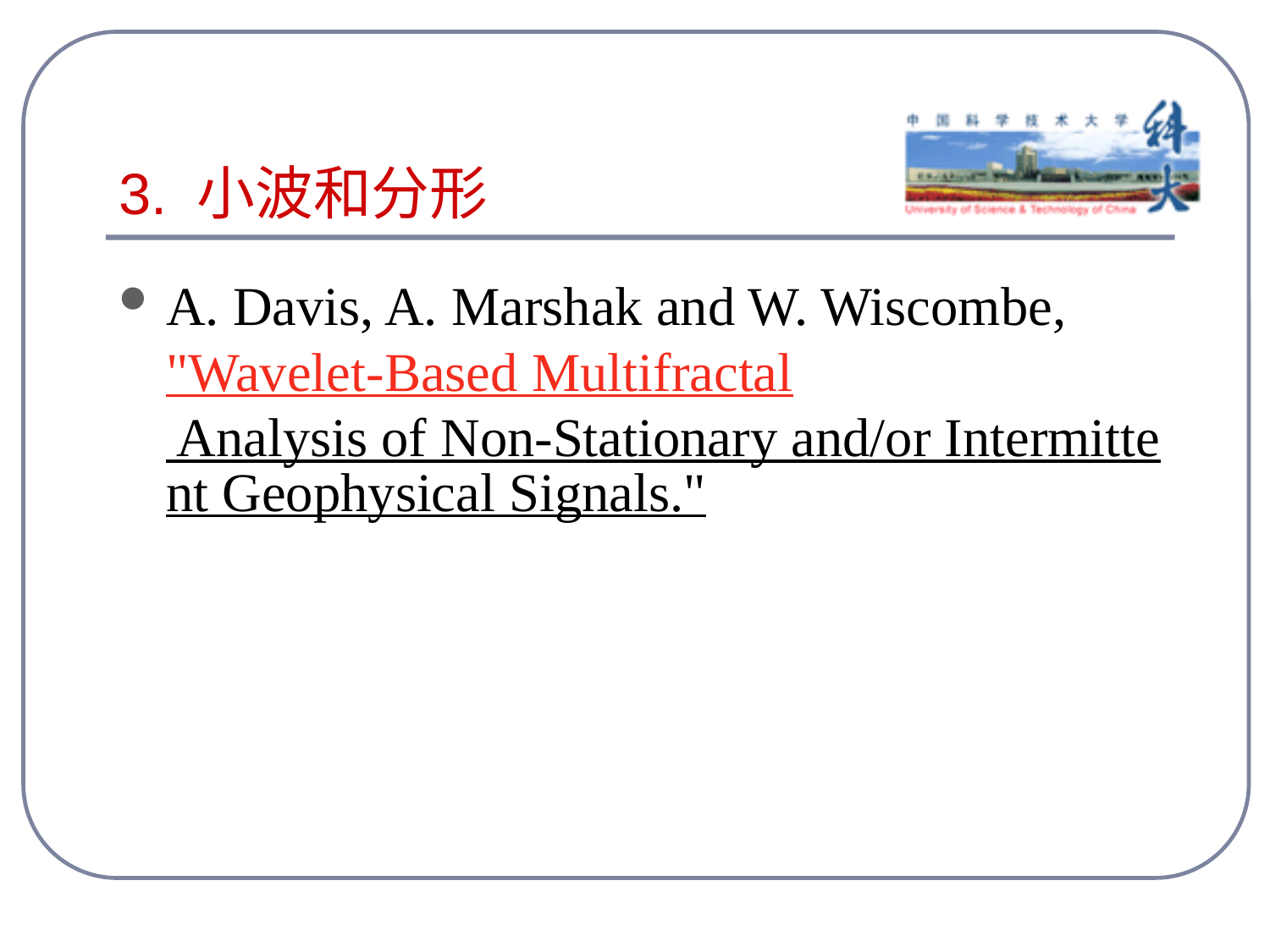

# 3. 小波和分形
A. Davis, A. Marshak and W. Wiscombe, "Wavelet-Based Multifractal Analysis of Non-Stationary and/or Intermittent Geophysical Signals."